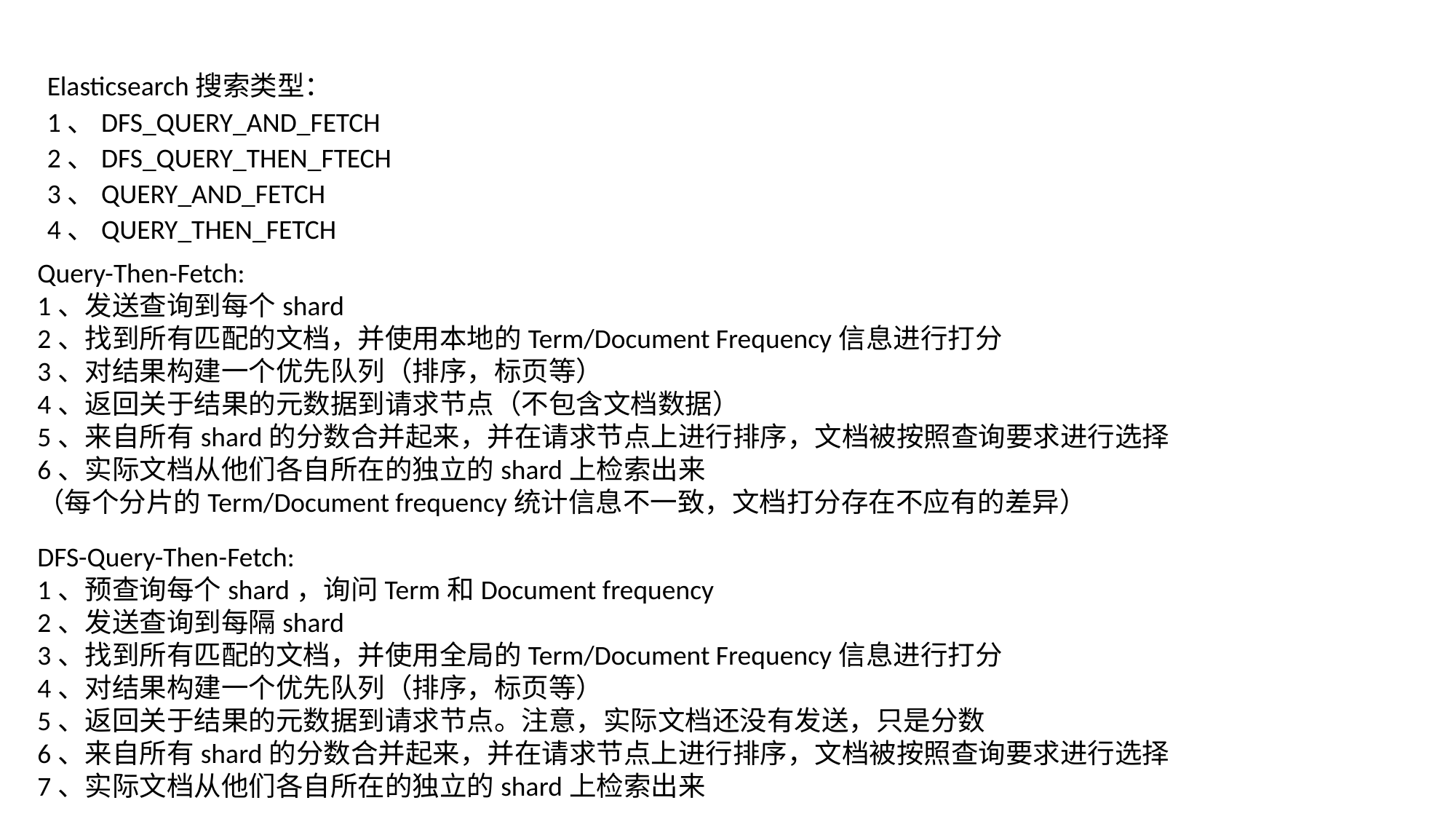

Elasticsearch搜索类型：
1、DFS_QUERY_AND_FETCH
2、DFS_QUERY_THEN_FTECH
3、QUERY_AND_FETCH
4、QUERY_THEN_FETCH
Query-Then-Fetch:
1、发送查询到每个shard
2、找到所有匹配的文档，并使用本地的Term/Document Frequency信息进行打分
3、对结果构建一个优先队列（排序，标页等）
4、返回关于结果的元数据到请求节点（不包含文档数据）
5、来自所有shard的分数合并起来，并在请求节点上进行排序，文档被按照查询要求进行选择
6、实际文档从他们各自所在的独立的shard上检索出来
（每个分片的Term/Document frequency统计信息不一致，文档打分存在不应有的差异）
DFS-Query-Then-Fetch:
1、预查询每个shard，询问Term和Document frequency
2、发送查询到每隔shard
3、找到所有匹配的文档，并使用全局的Term/Document Frequency信息进行打分
4、对结果构建一个优先队列（排序，标页等）
5、返回关于结果的元数据到请求节点。注意，实际文档还没有发送，只是分数
6、来自所有shard的分数合并起来，并在请求节点上进行排序，文档被按照查询要求进行选择
7、实际文档从他们各自所在的独立的shard上检索出来